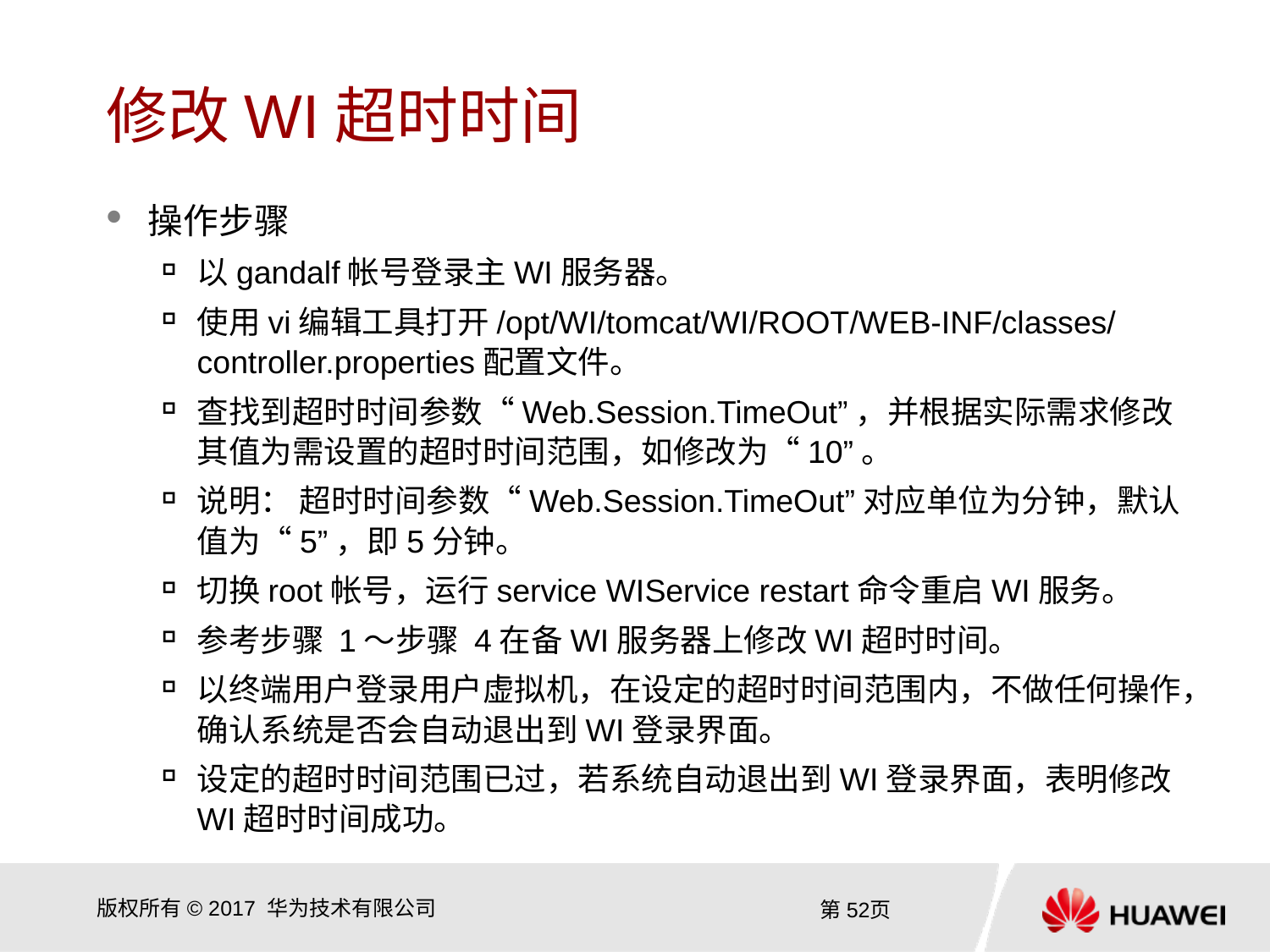

# 修改WI超时时间
操作步骤
以gandalf帐号登录主WI服务器。
使用vi编辑工具打开/opt/WI/tomcat/WI/ROOT/WEB-INF/classes/controller.properties配置文件。
查找到超时时间参数“Web.Session.TimeOut”，并根据实际需求修改其值为需设置的超时时间范围，如修改为“10”。
说明： 超时时间参数“Web.Session.TimeOut”对应单位为分钟，默认值为“5”，即5分钟。
切换root帐号，运行service WIService restart命令重启WI服务。
参考步骤 1～步骤 4在备WI服务器上修改WI超时时间。
以终端用户登录用户虚拟机，在设定的超时时间范围内，不做任何操作，确认系统是否会自动退出到WI登录界面。
设定的超时时间范围已过，若系统自动退出到WI登录界面，表明修改WI超时时间成功。